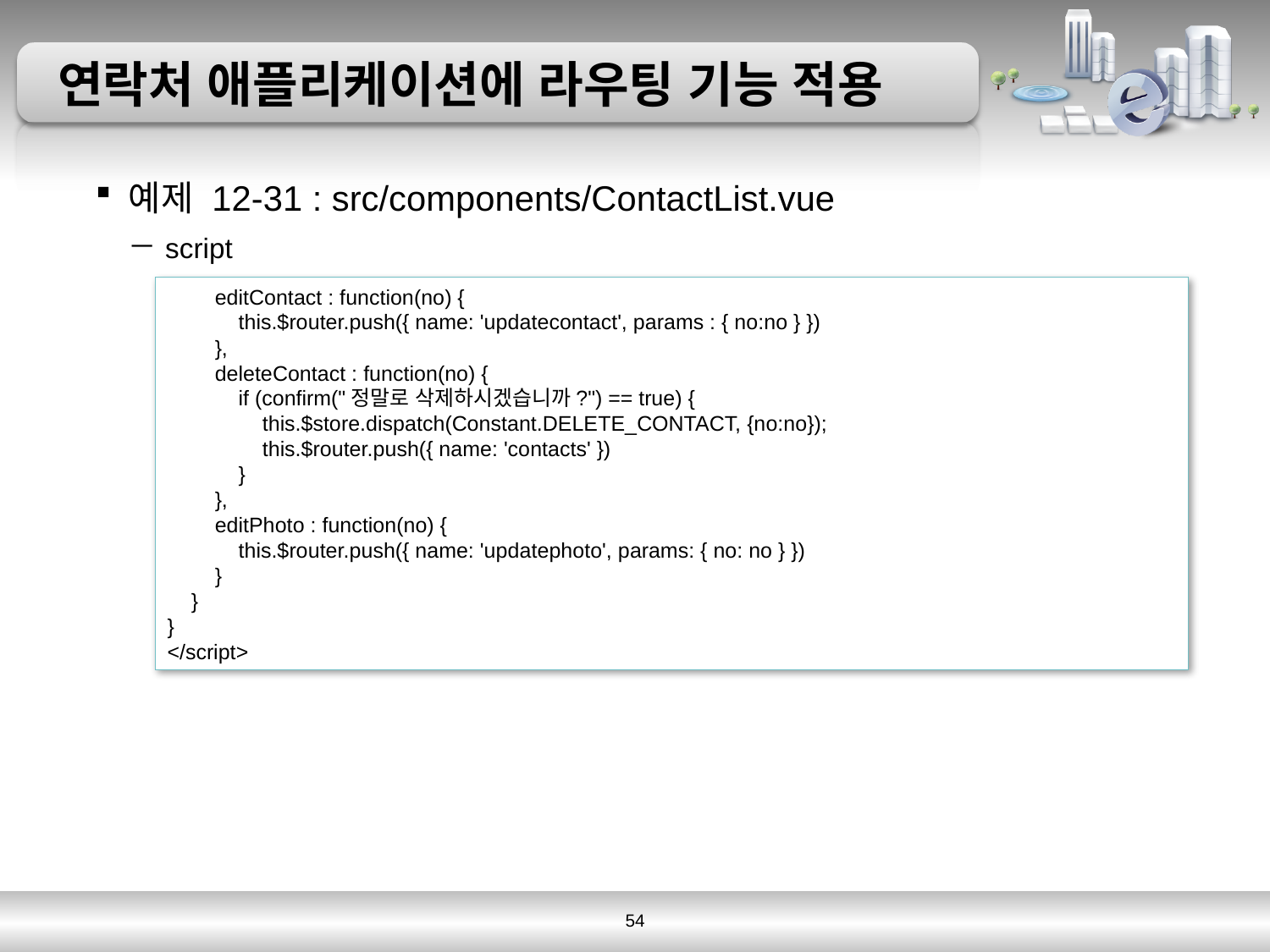

# 연락처 애플리케이션에 라우팅 기능 적용
예제 12-31 : src/components/ContactList.vue
script

        editContact : function(no) {
            this.$router.push({ name: 'updatecontact', params : { no:no } })
        },
        deleteContact : function(no) {
            if (confirm("정말로 삭제하시겠습니까?") == true) {
                this.$store.dispatch(Constant.DELETE_CONTACT, {no:no});
                this.$router.push({ name: 'contacts' })
            }
        },
        editPhoto : function(no) {
            this.$router.push({ name: 'updatephoto', params: { no: no } })
        }
    }
}
</script>